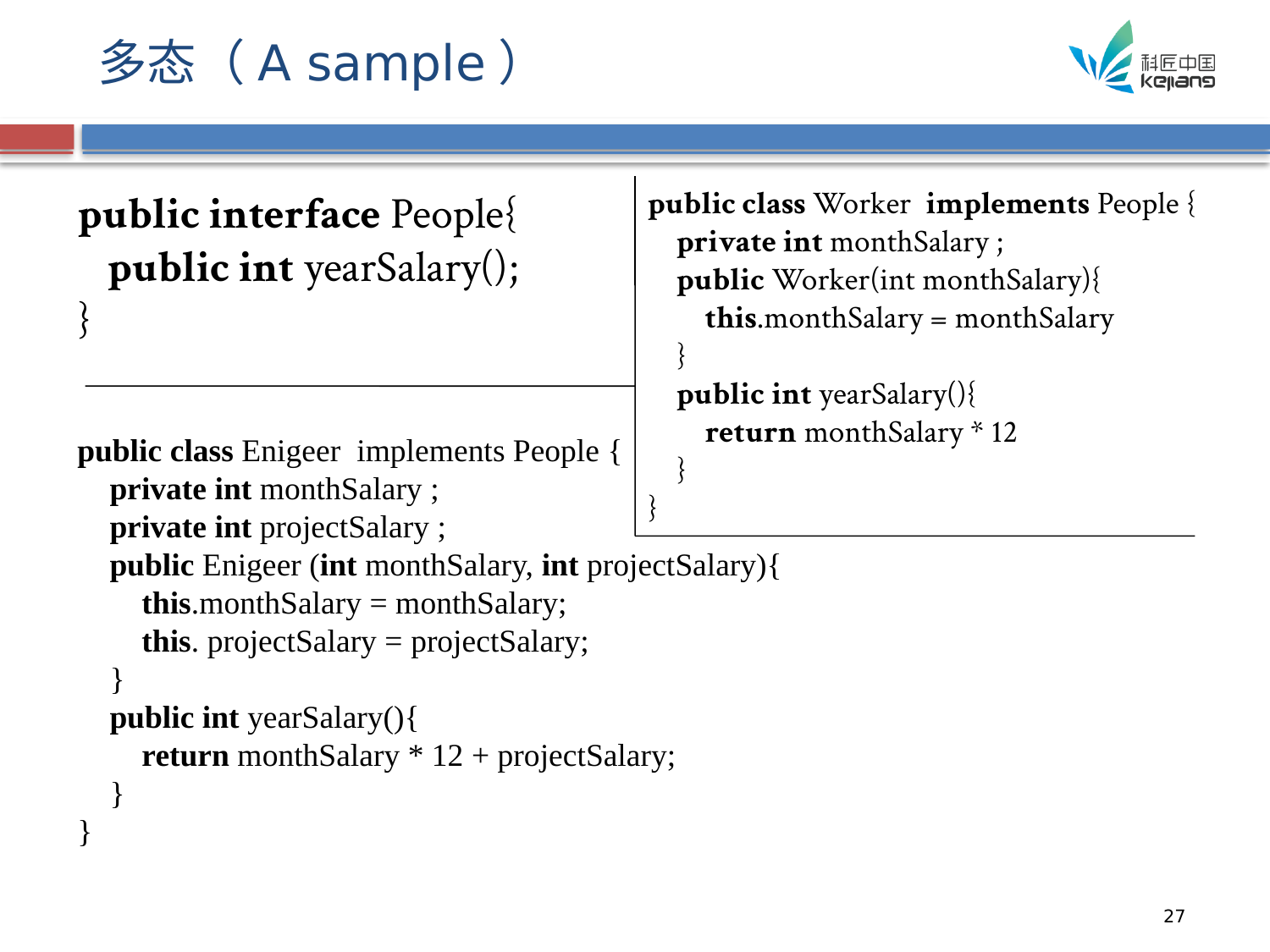

# 多态（A sample）
public class Worker  implements People {
    private int monthSalary ;
    public Worker(int monthSalary){
        this.monthSalary = monthSalary
    }
    public int yearSalary(){
        return monthSalary * 12
    }
}

public interface People{
   public int yearSalary();
}

public class Enigeer  implements People {
    private int monthSalary ;
    private int projectSalary ;
    public Enigeer (int monthSalary, int projectSalary){
        this.monthSalary = monthSalary;
        this. projectSalary = projectSalary;
    }
    public int yearSalary(){
        return monthSalary * 12 + projectSalary;
    }
}

27